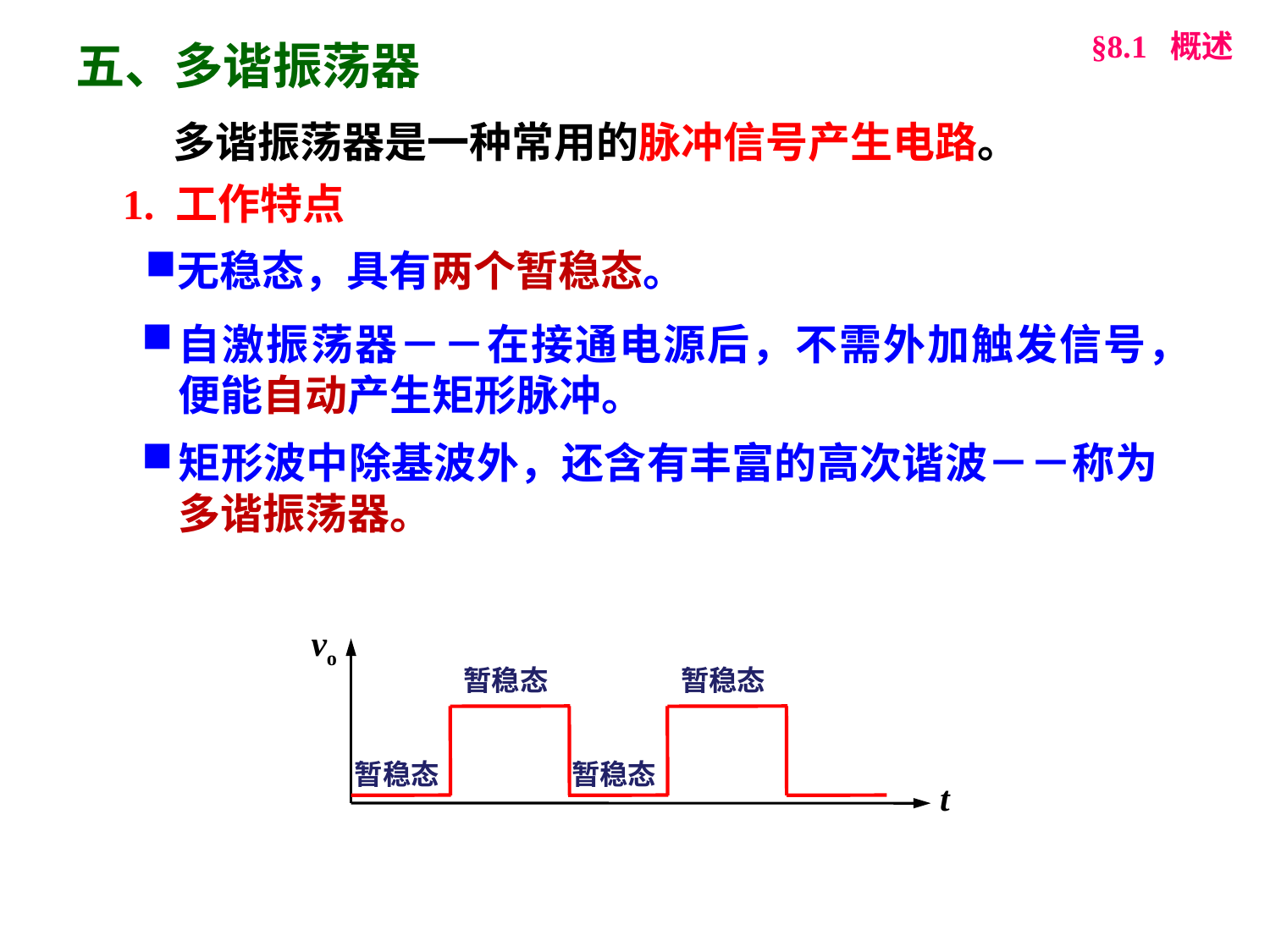

五、多谐振荡器
§8.1  概述
多谐振荡器是一种常用的脉冲信号产生电路。
1. 工作特点
无稳态，具有两个暂稳态。
自激振荡器－－在接通电源后，不需外加触发信号，便能自动产生矩形脉冲。
矩形波中除基波外，还含有丰富的高次谐波－－称为多谐振荡器。
vo
t
暂稳态
暂稳态
暂稳态
暂稳态